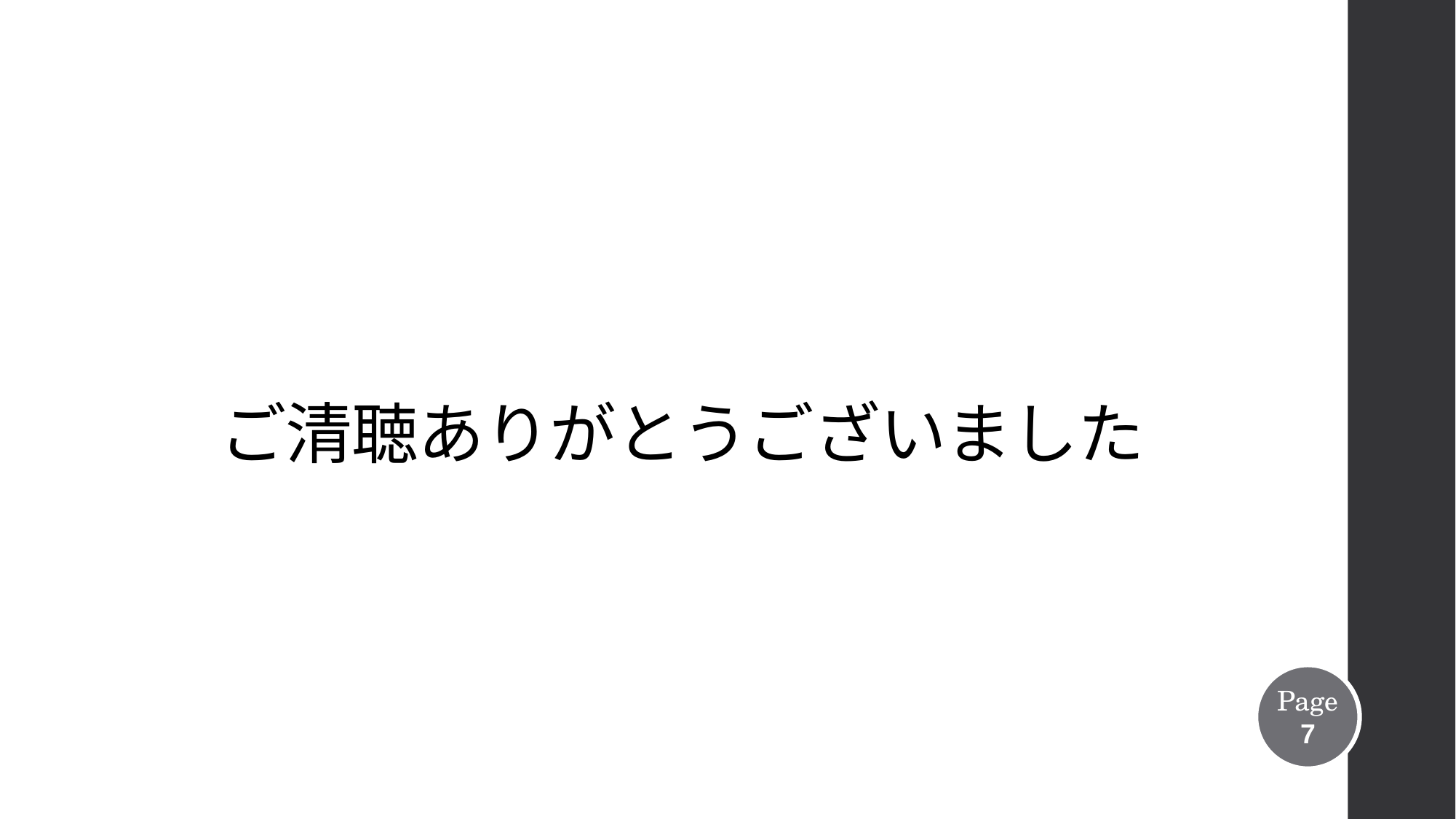

# ご清聴ありがとうございました

Page
7
「 EAT SWORD （仮）」　作成：深草直斗